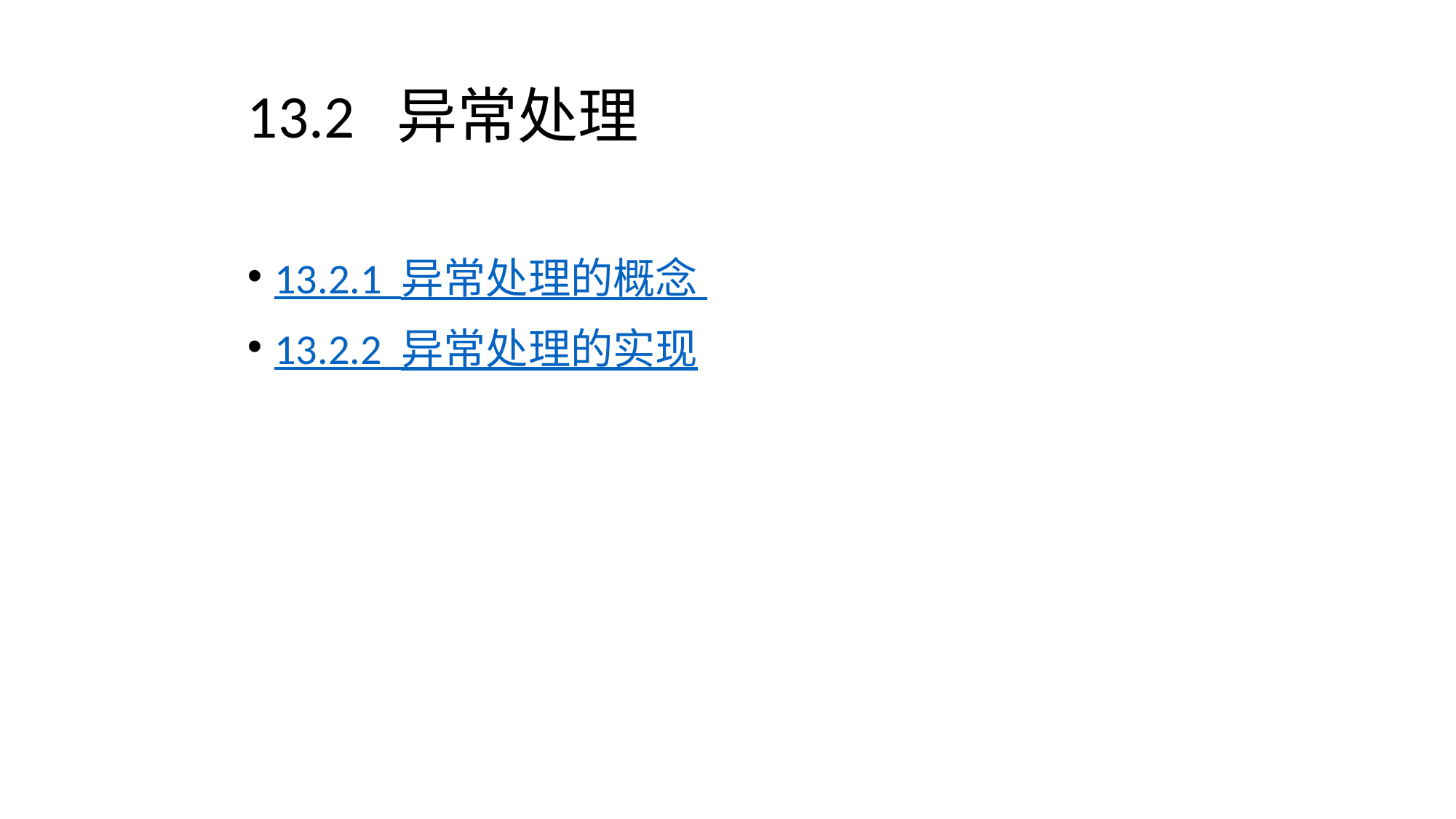

# 13.2  异常处理
13.2.1  异常处理的概念
13.2.2  异常处理的实现